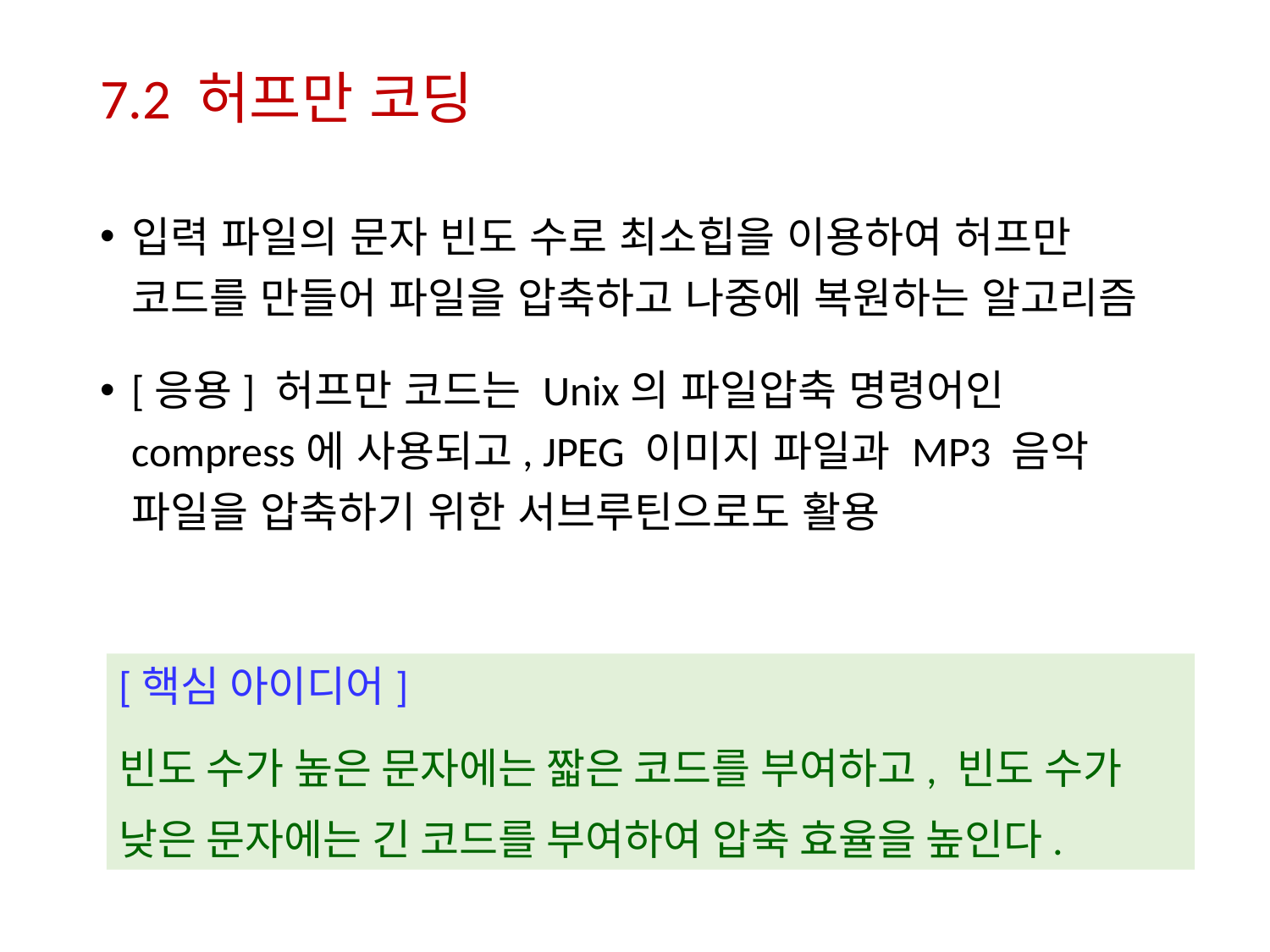

# 7.2 허프만 코딩
입력 파일의 문자 빈도 수로 최소힙을 이용하여 허프만 코드를 만들어 파일을 압축하고 나중에 복원하는 알고리즘
[응용] 허프만 코드는 Unix의 파일압축 명령어인 compress에 사용되고, JPEG 이미지 파일과 MP3 음악 파일을 압축하기 위한 서브루틴으로도 활용

[핵심 아이디어]
빈도 수가 높은 문자에는 짧은 코드를 부여하고, 빈도 수가 낮은 문자에는 긴 코드를 부여하여 압축 효율을 높인다.